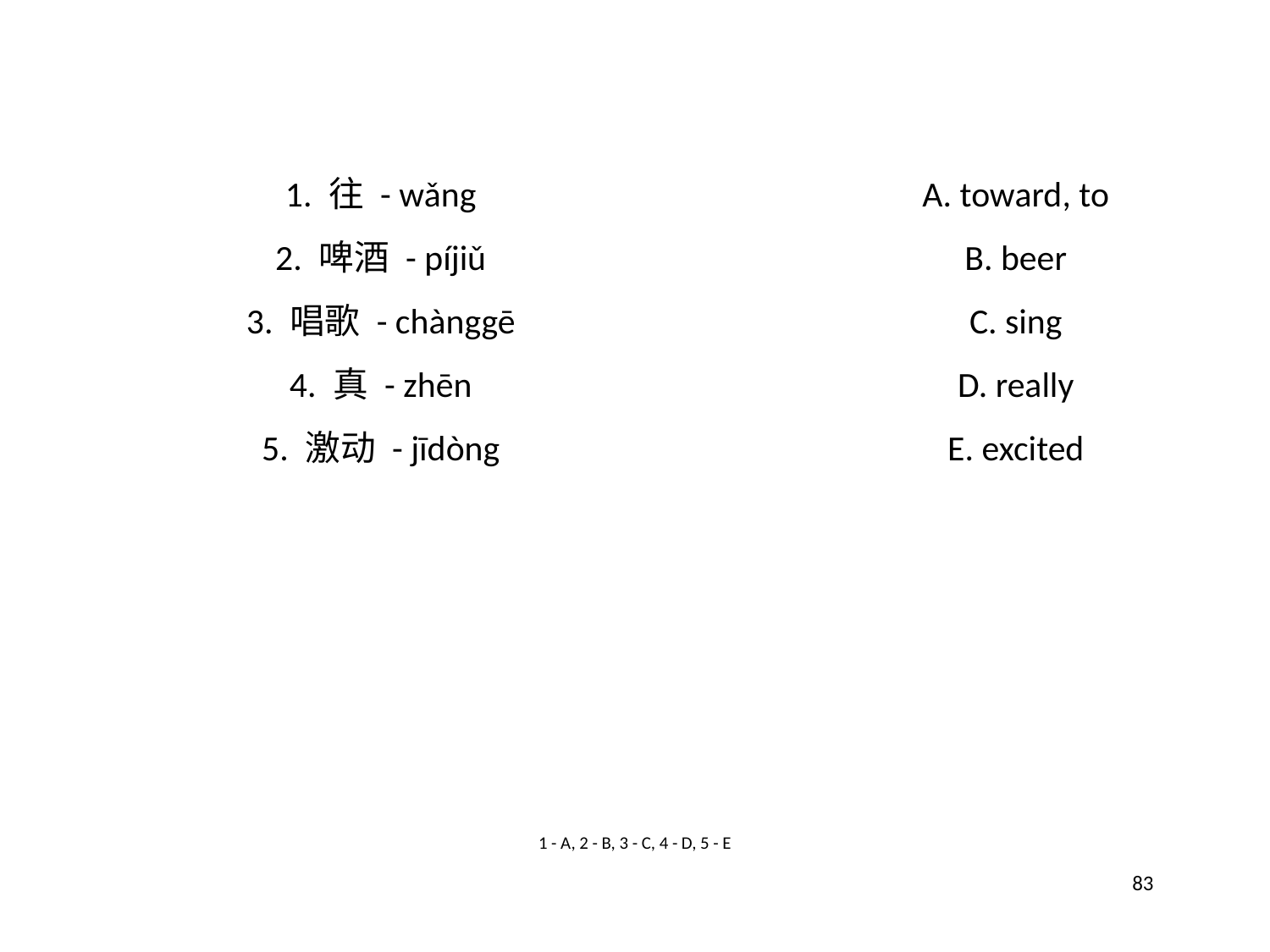

1. 往 - wǎng

A. toward, to

2. 啤酒 - píjiǔ

B. beer

3. 唱歌 - chànggē

C. sing

4. 真 - zhēn

D. really

5. 激动 - jīdòng

E. excited
1 - A, 2 - B, 3 - C, 4 - D, 5 - E

83